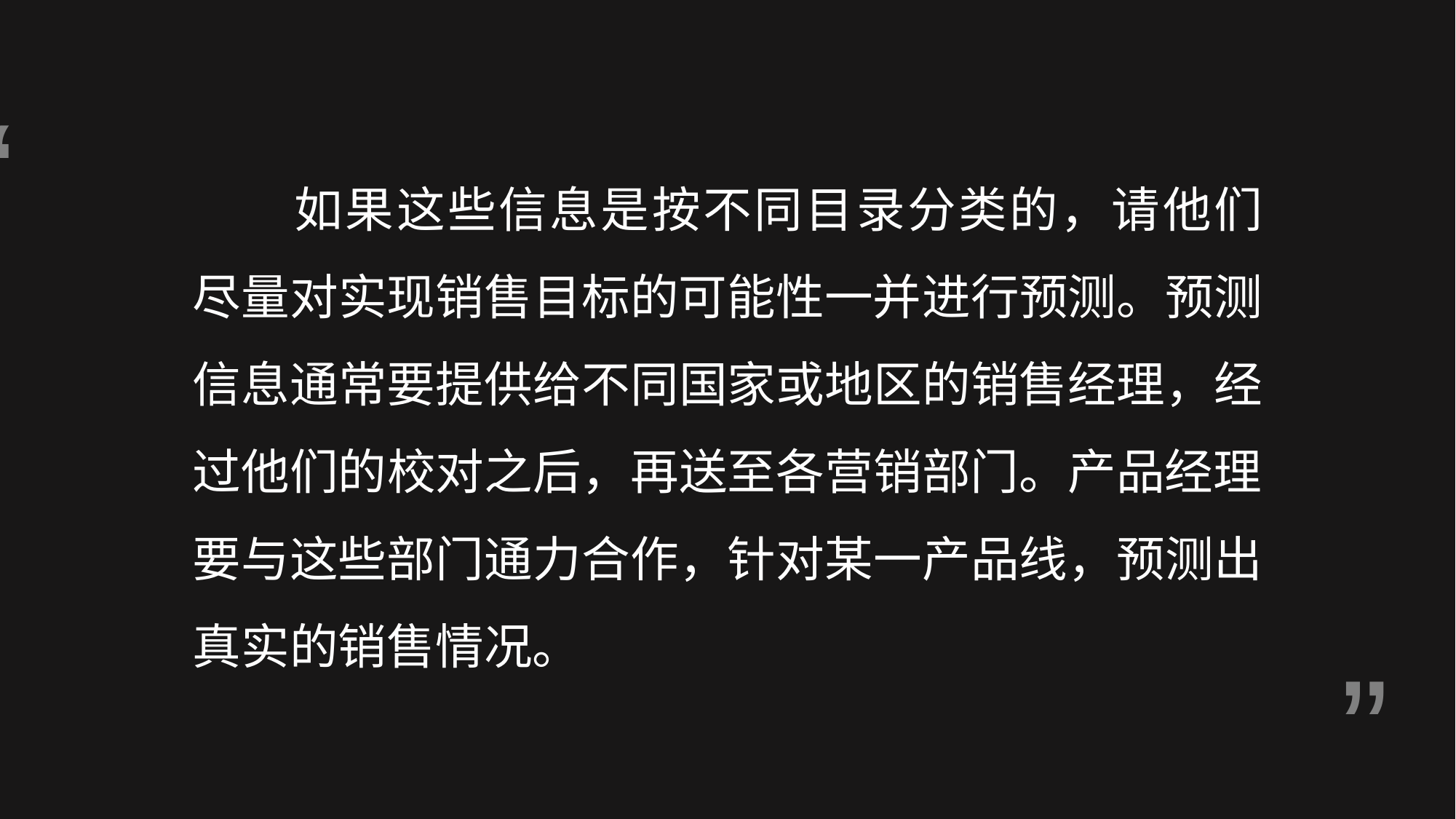

“
如果这些信息是按不同目录分类的，请他们尽量对实现销售目标的可能性一并进行预测。预测信息通常要提供给不同国家或地区的销售经理，经过他们的校对之后，再送至各营销部门。产品经理要与这些部门通力合作，针对某一产品线，预测出真实的销售情况。
”